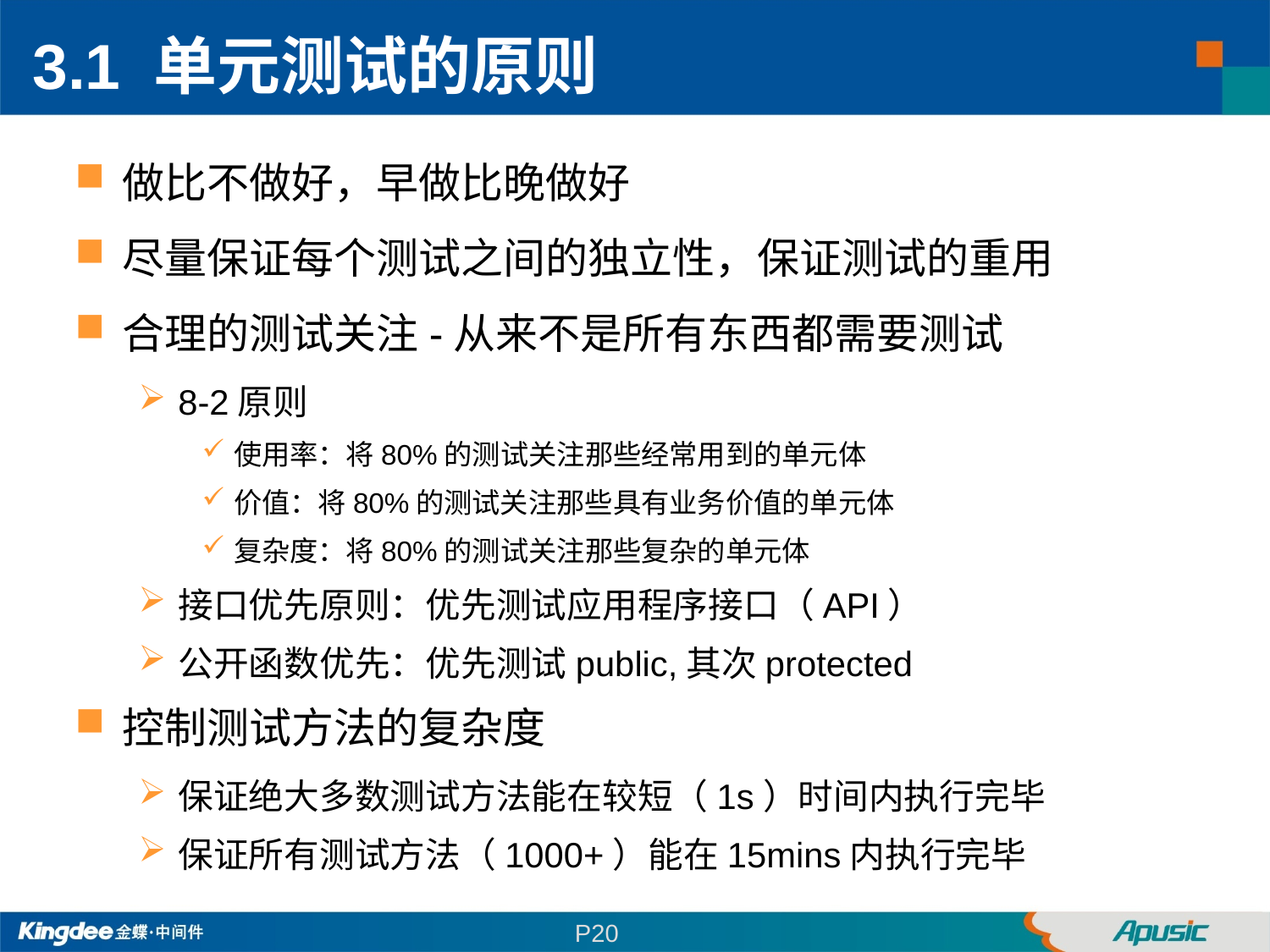

3.1 单元测试的原则
做比不做好，早做比晚做好
尽量保证每个测试之间的独立性，保证测试的重用
合理的测试关注-从来不是所有东西都需要测试
8-2原则
使用率：将80%的测试关注那些经常用到的单元体
价值：将80%的测试关注那些具有业务价值的单元体
复杂度：将80%的测试关注那些复杂的单元体
接口优先原则：优先测试应用程序接口（API）
公开函数优先：优先测试public,其次protected
控制测试方法的复杂度
保证绝大多数测试方法能在较短（1s）时间内执行完毕
保证所有测试方法（1000+）能在15mins内执行完毕